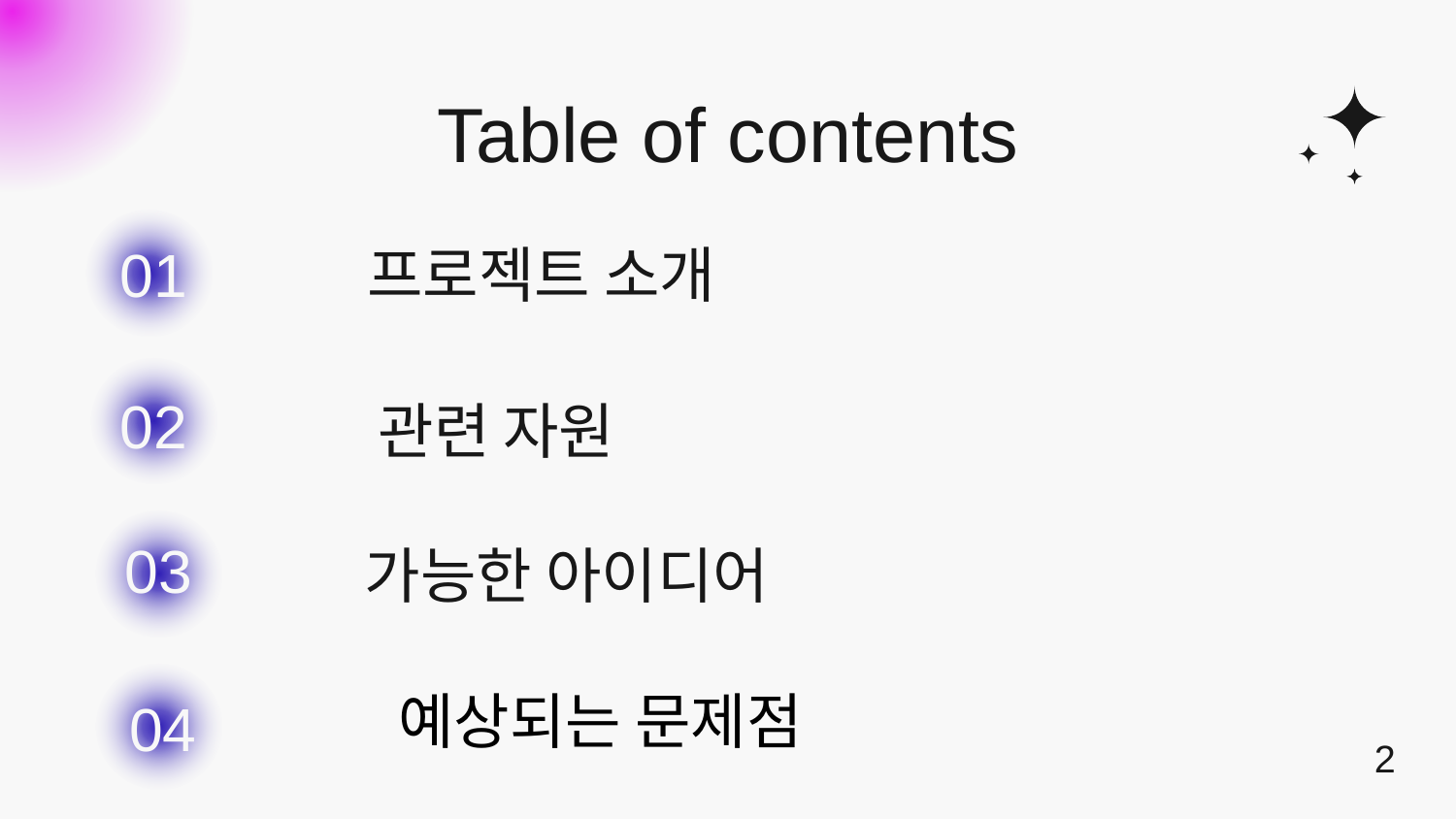

# Table of contents

01
프로젝트 소개
01

02
관련 자원
01
03

가능한 아이디어
03

04
예상되는 문제점

2